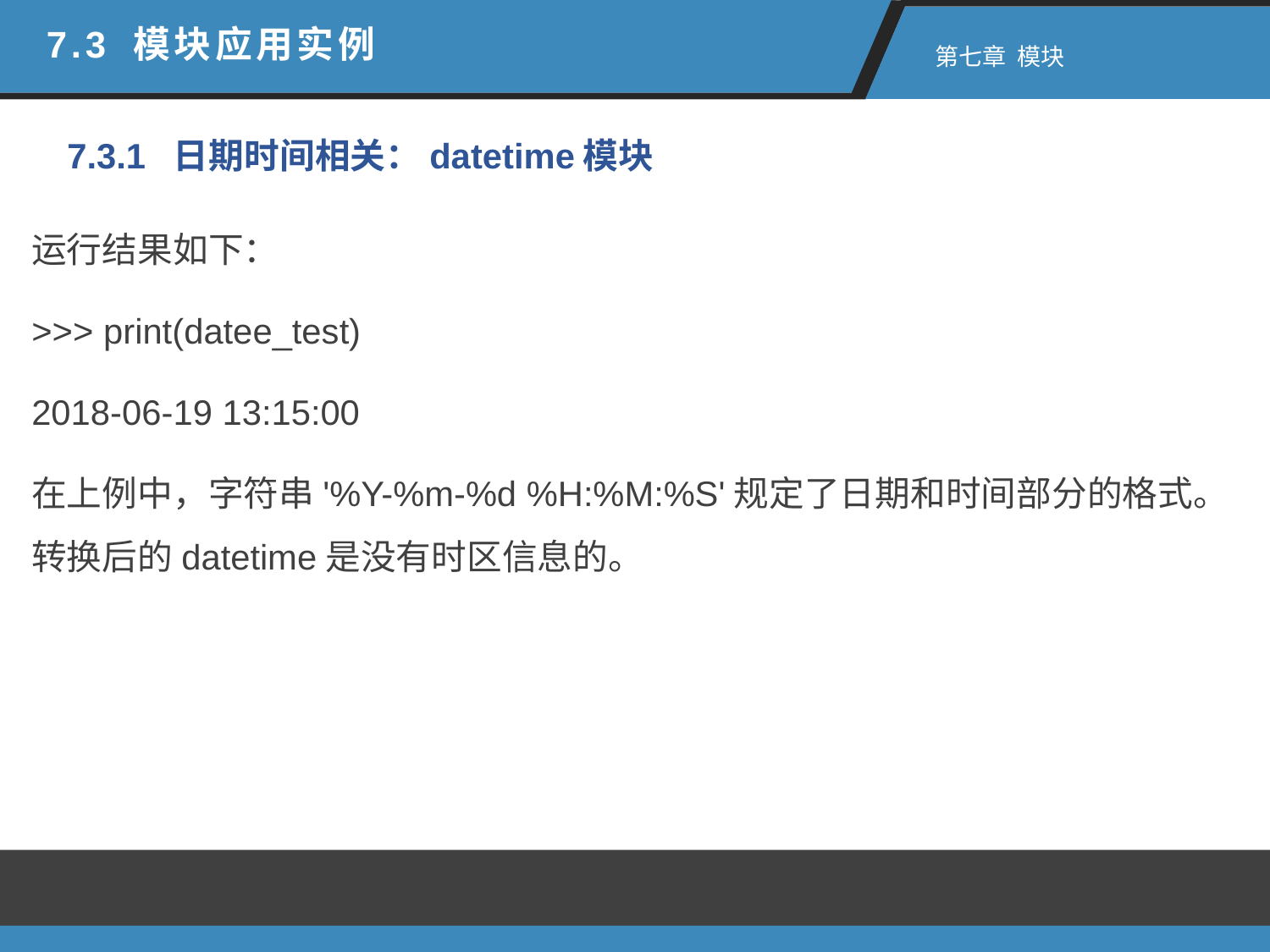

7.3 模块应用实例
  第七章  模块
7.3.1  日期时间相关：datetime模块
运行结果如下：
>>> print(datee_test)
2018-06-19 13:15:00
在上例中，字符串'%Y-%m-%d %H:%M:%S'规定了日期和时间部分的格式。转换后的datetime是没有时区信息的。